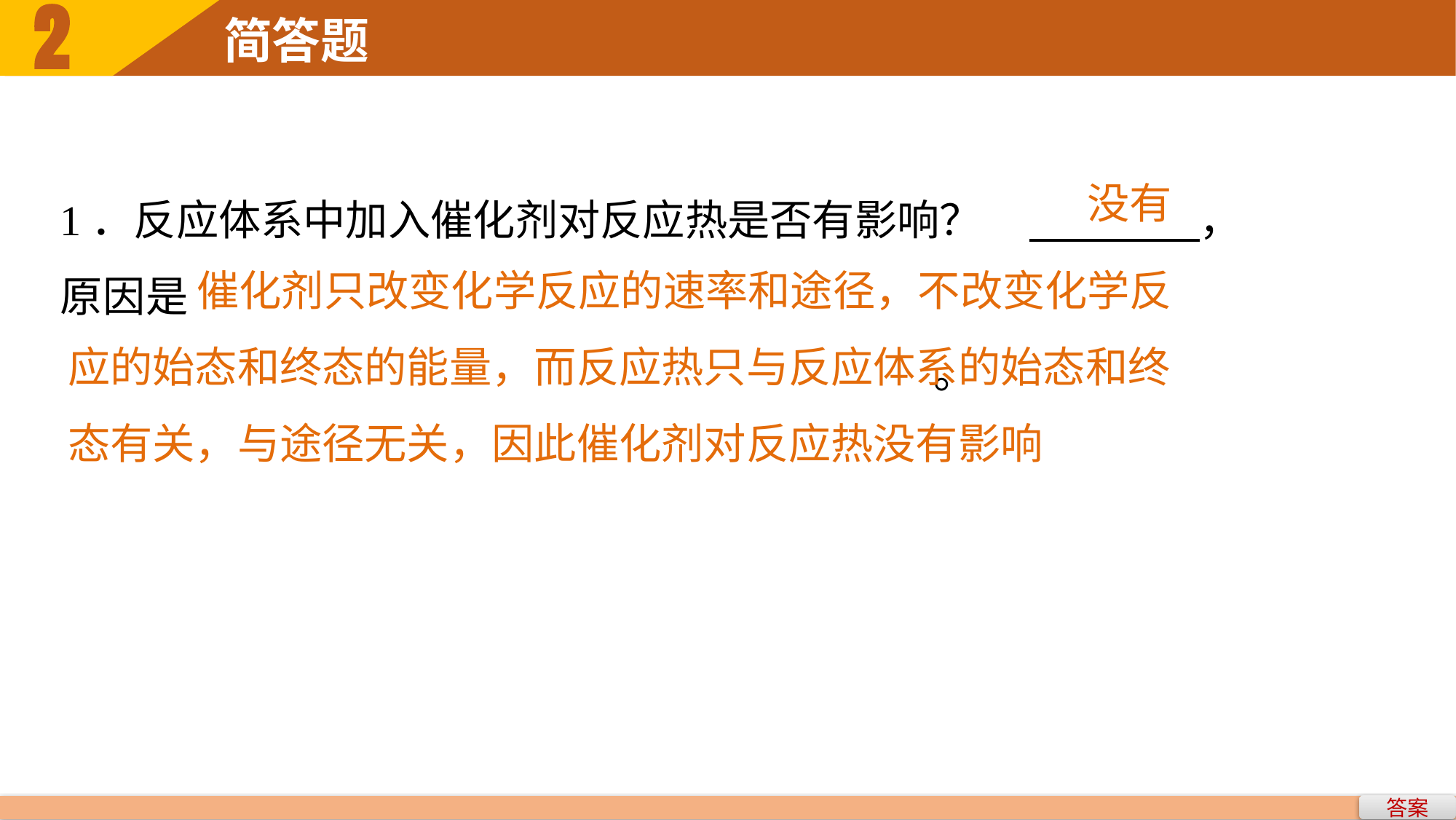

1．反应体系中加入催化剂对反应热是否有影响？                       ，
原因是																		。
没有
催化剂只改变化学反应的速率和途径，不改变化学反
应的始态和终态的能量，而反应热只与反应体系的始态和终态有关，与途径无关，因此催化剂对反应热没有影响
答案